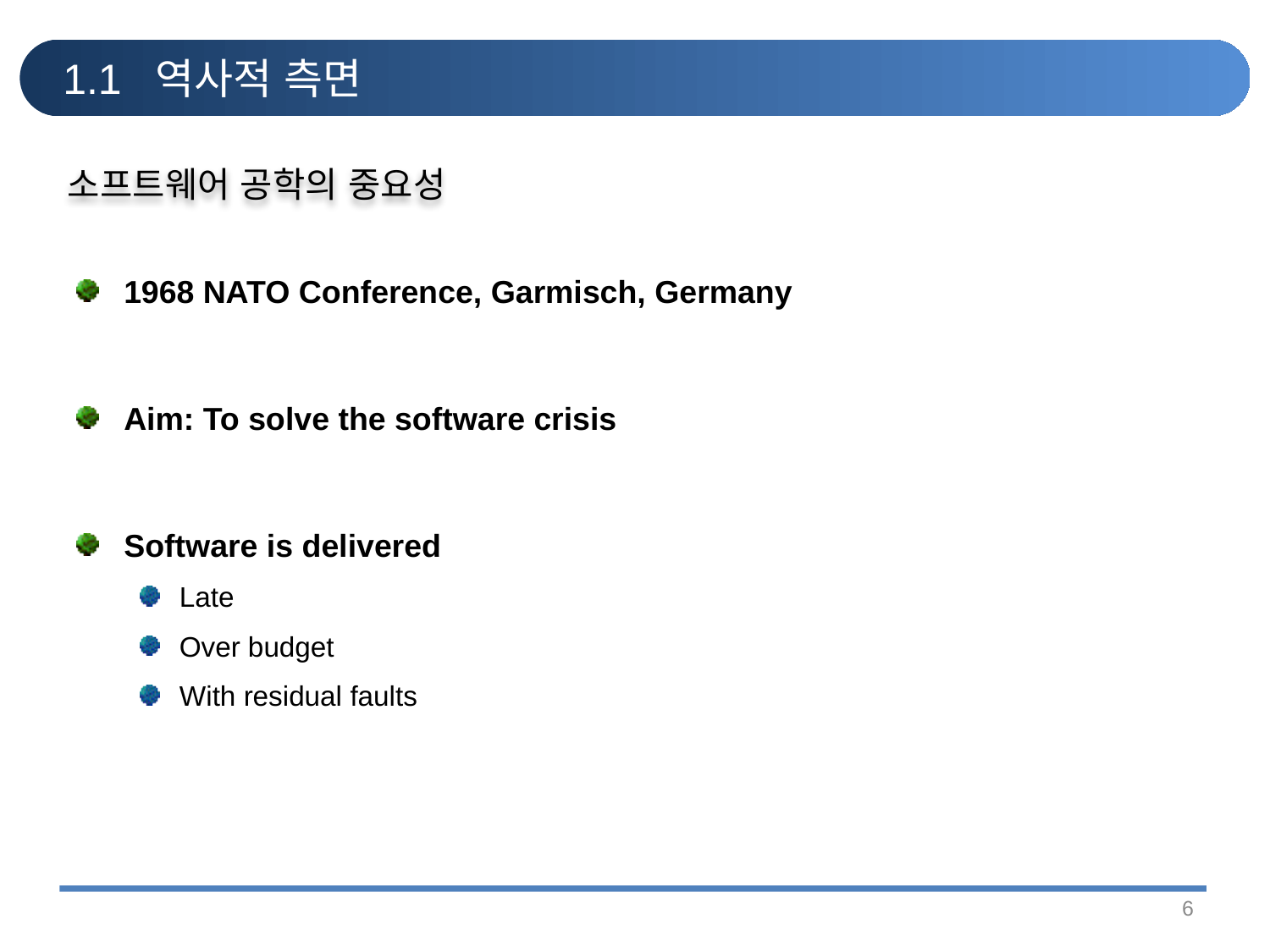

# 1.1  역사적 측면
소프트웨어 공학의 중요성
1968 NATO Conference, Garmisch, Germany

Aim: To solve the software crisis

Software is delivered
Late
Over budget
With residual faults

6